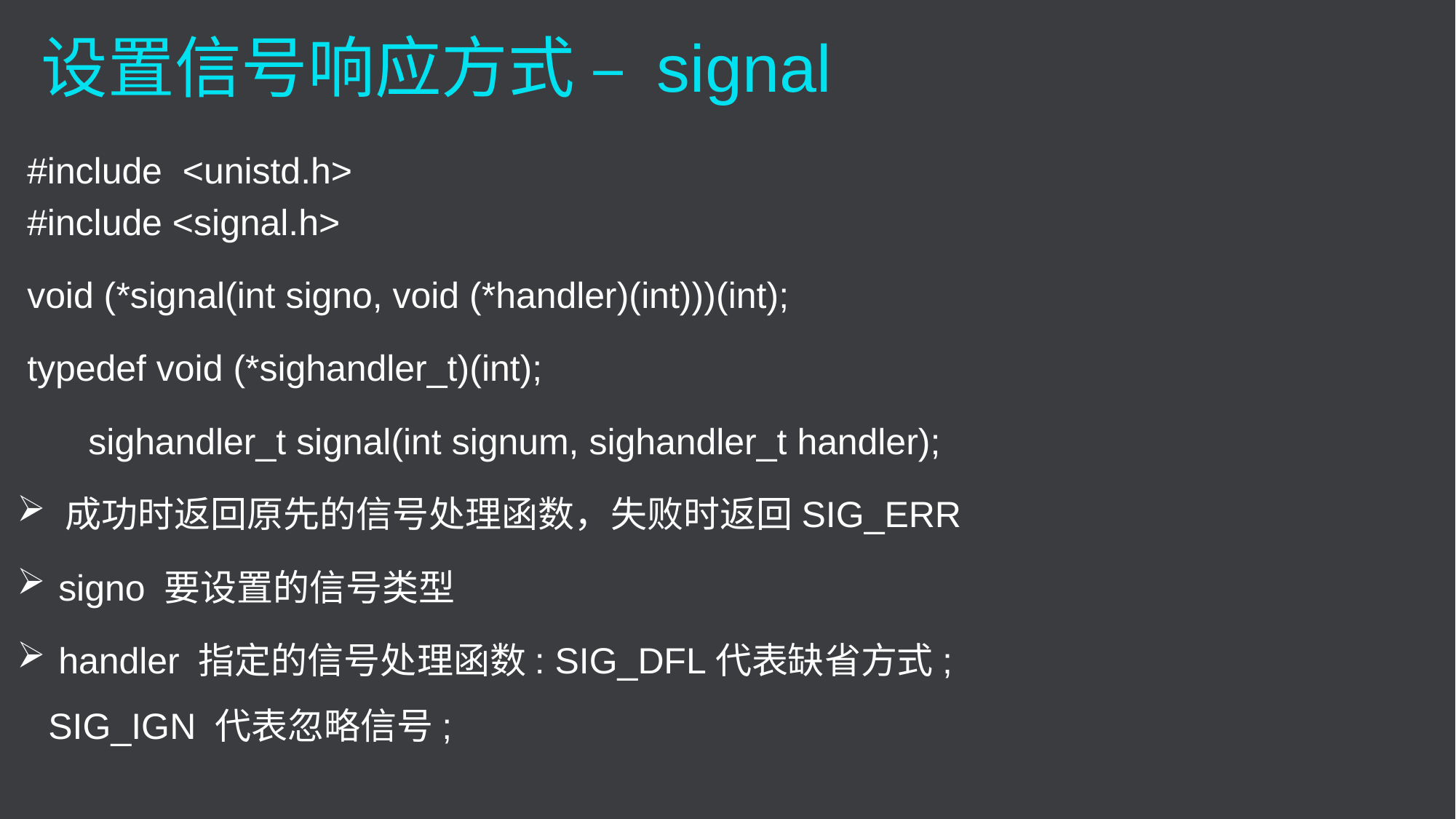

设置信号响应方式 – signal
 #include  <unistd.h>
 #include <signal.h>
 void (*signal(int signo, void (*handler)(int)))(int);
 typedef void (*sighandler_t)(int);
       sighandler_t signal(int signum, sighandler_t handler);
 成功时返回原先的信号处理函数，失败时返回SIG_ERR
 signo 要设置的信号类型
 handler 指定的信号处理函数: SIG_DFL代表缺省方式; SIG_IGN 代表忽略信号;